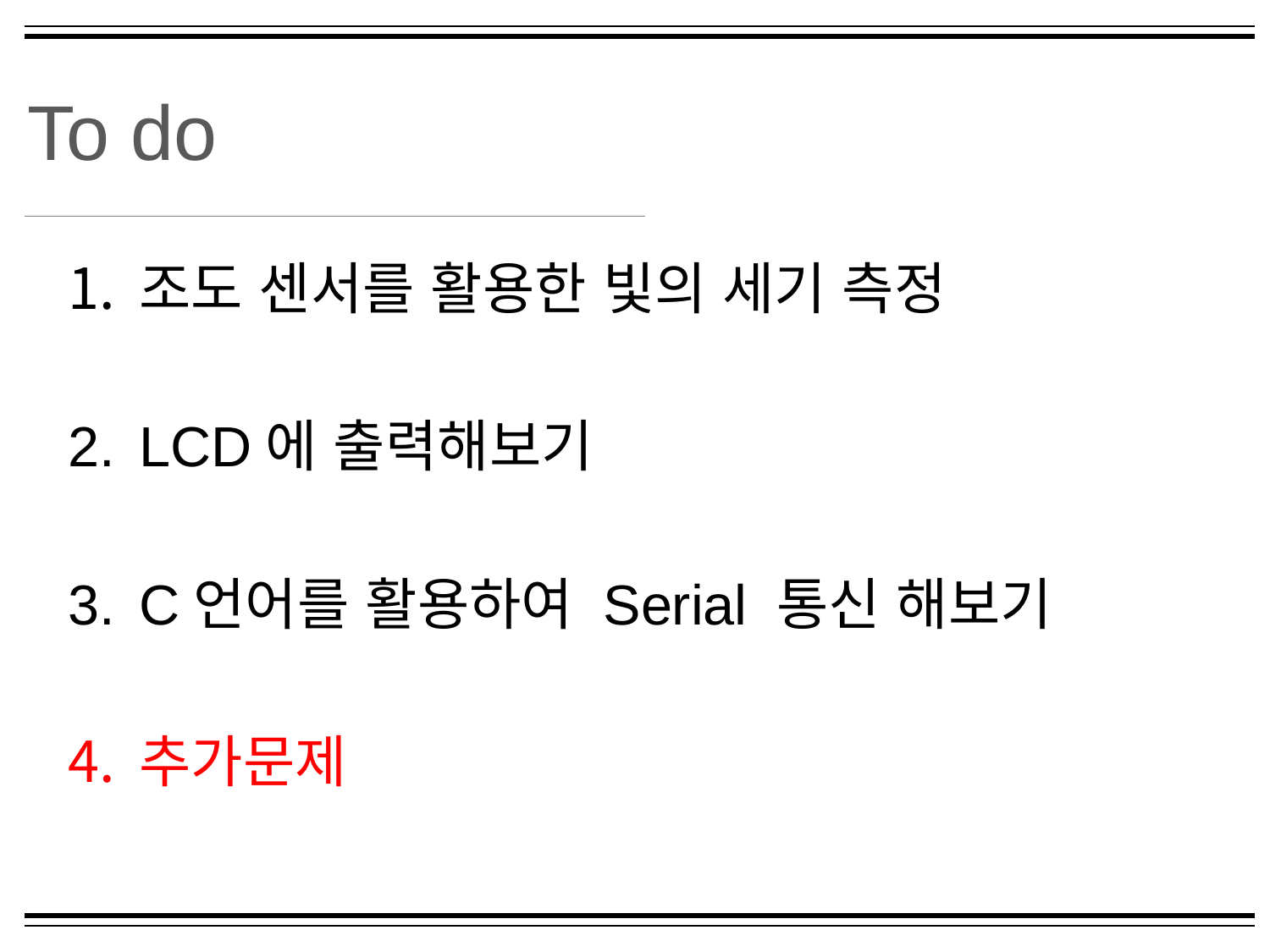

To do
조도 센서를 활용한 빛의 세기 측정

LCD에 출력해보기

C언어를 활용하여 Serial 통신 해보기

추가문제